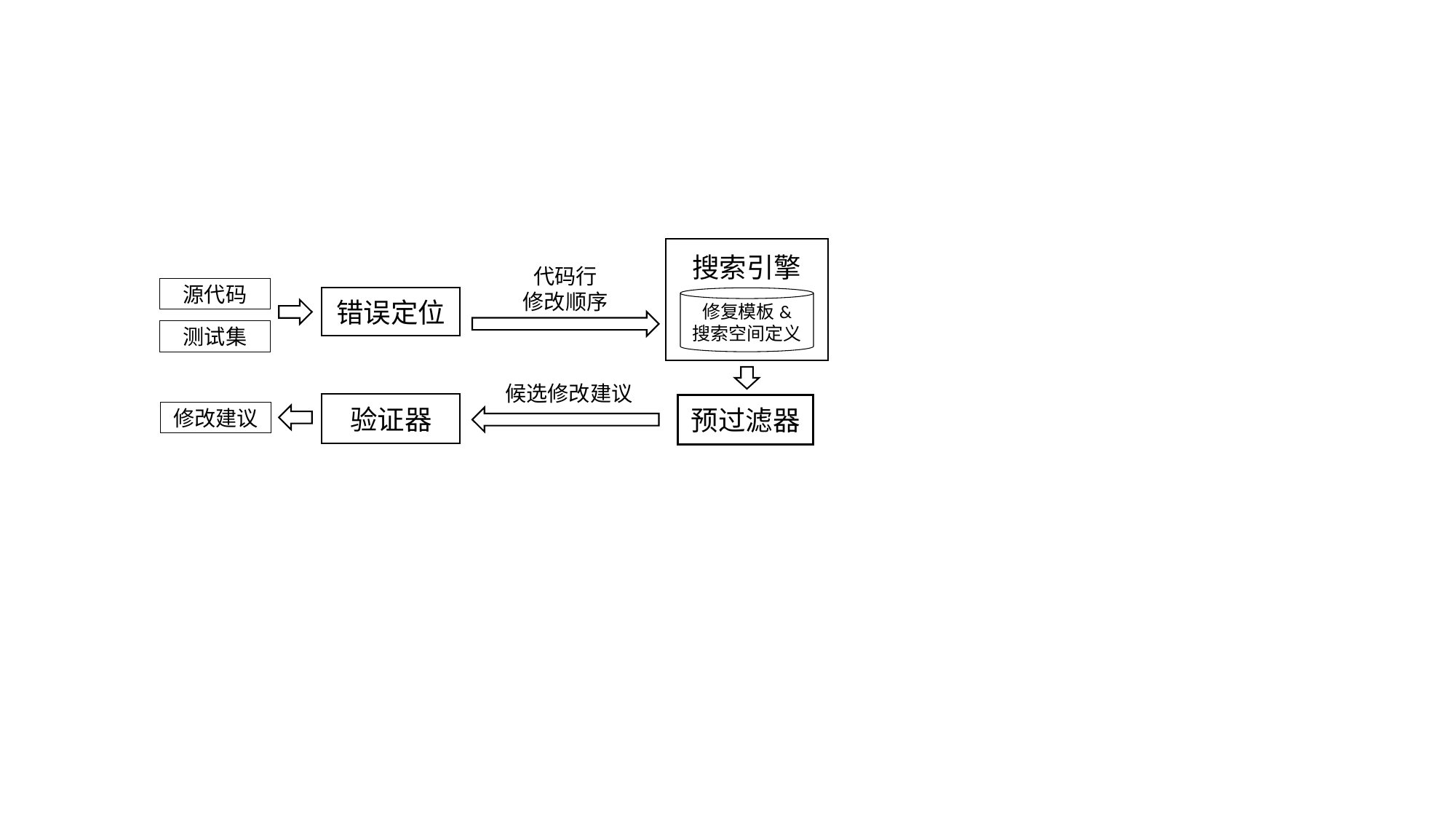

搜索引擎

代码行
修改顺序
源代码
错误定位
修复模板&
搜索空间定义

测试集

候选修改建议
验证器
预过滤器
修改建议